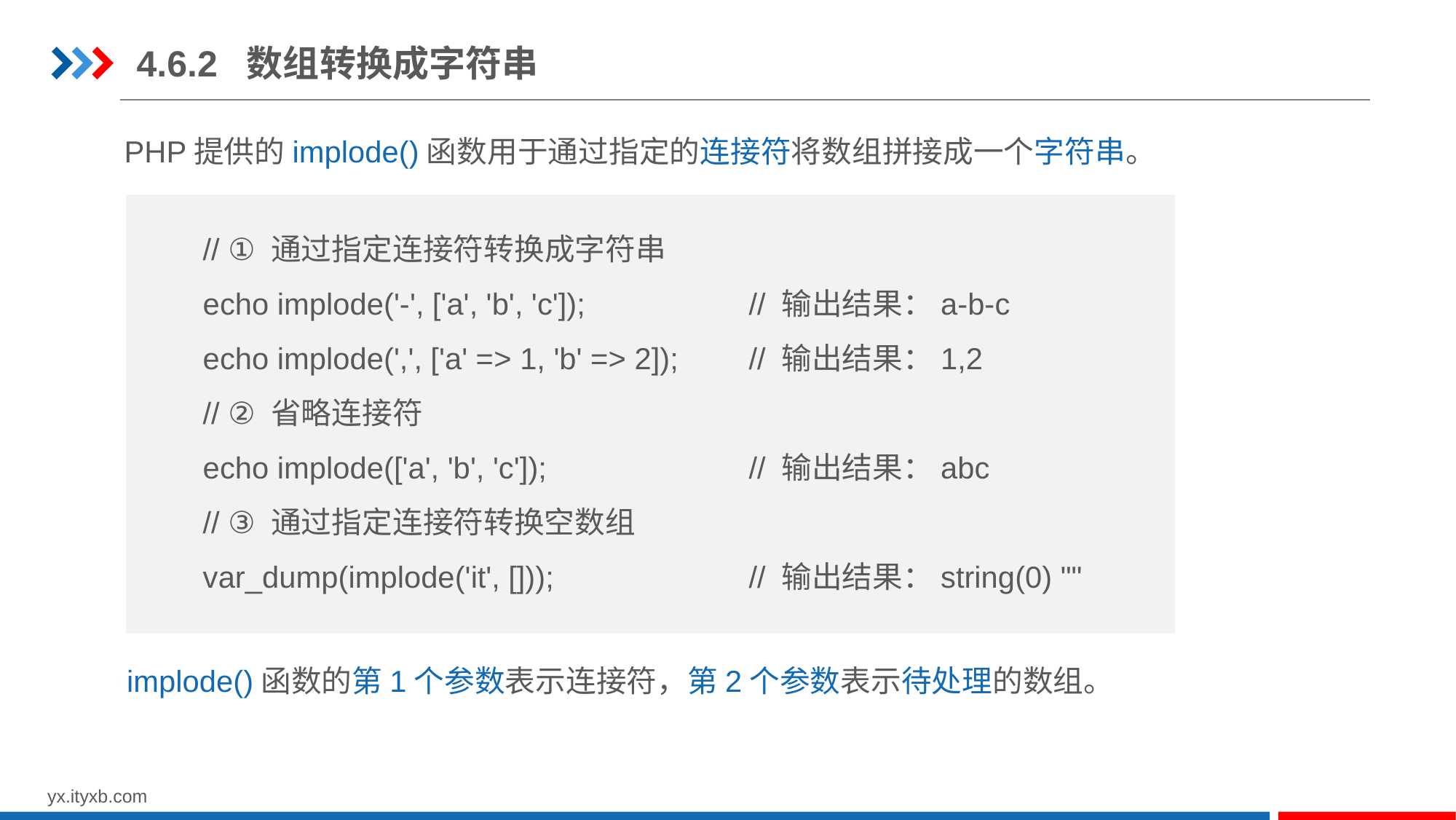

4.6.2  数组转换成字符串

PHP提供的implode()函数用于通过指定的连接符将数组拼接成一个字符串。

// ① 通过指定连接符转换成字符串
echo implode('-', ['a', 'b', 'c']);		// 输出结果：a-b-c
echo implode(',', ['a' => 1, 'b' => 2]);	// 输出结果：1,2
// ② 省略连接符
echo implode(['a', 'b', 'c']);		// 输出结果：abc
// ③ 通过指定连接符转换空数组
var_dump(implode('it', []));		// 输出结果：string(0) ""
implode()函数的第1个参数表示连接符，第2个参数表示待处理的数组。